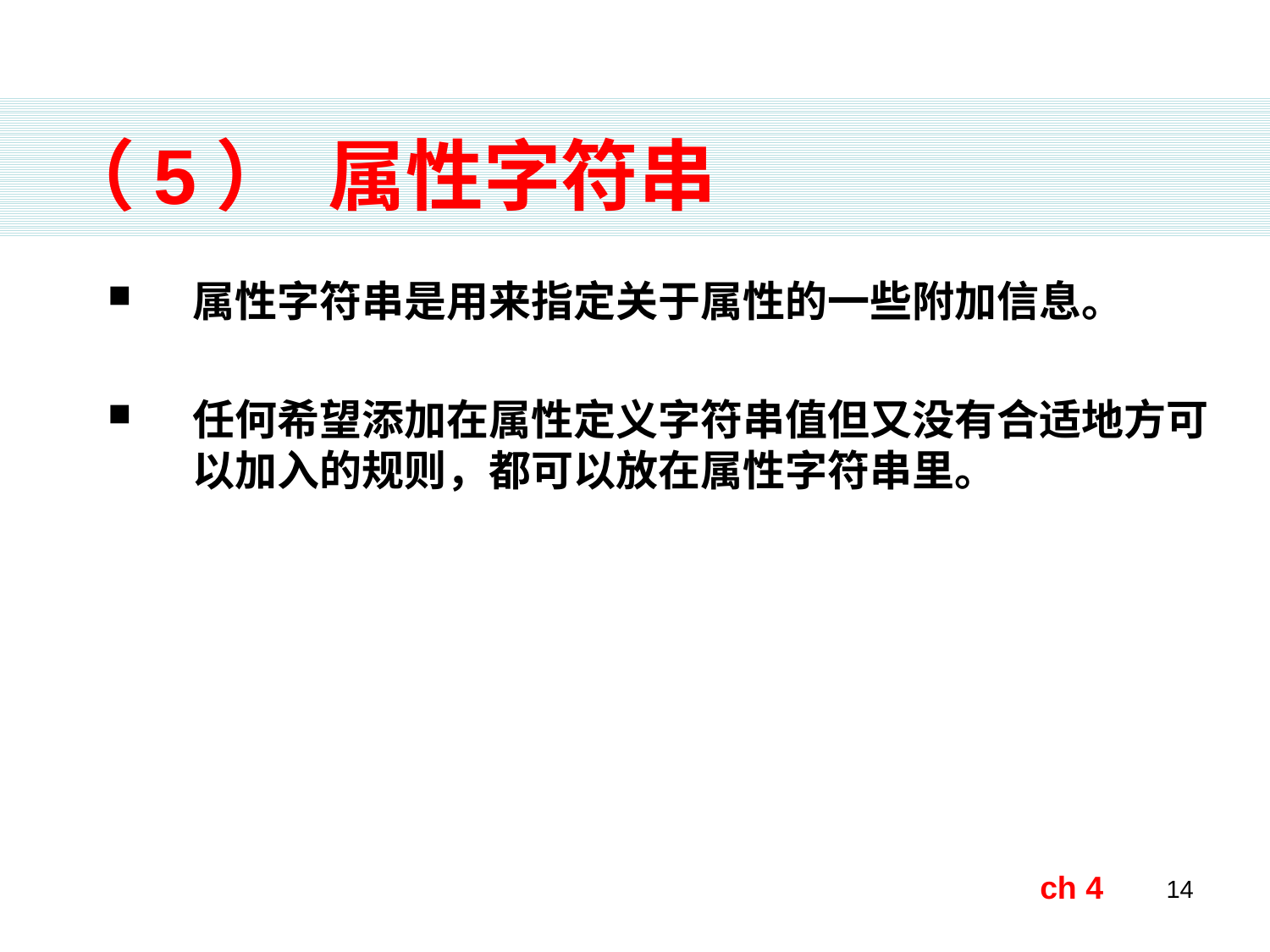

（5）  属性字符串
属性字符串是用来指定关于属性的一些附加信息。

任何希望添加在属性定义字符串值但又没有合适地方可以加入的规则，都可以放在属性字符串里。
ch 4
14